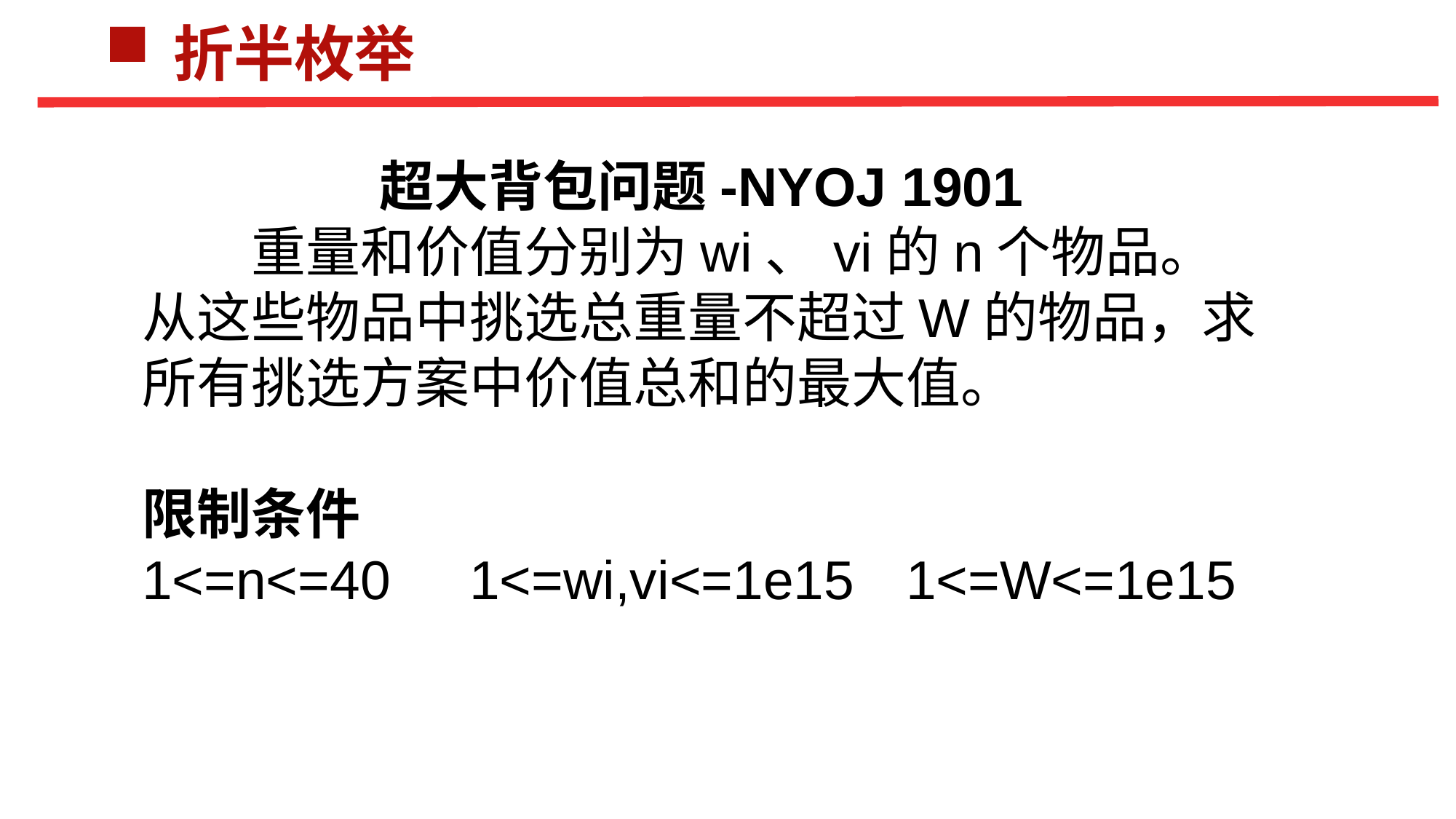

折半枚举
超大背包问题-NYOJ 1901
	重量和价值分别为wi、vi的n个物品。从这些物品中挑选总重量不超过W的物品，求所有挑选方案中价值总和的最大值。

限制条件
1<=n<=40	1<=wi,vi<=1e15	1<=W<=1e15